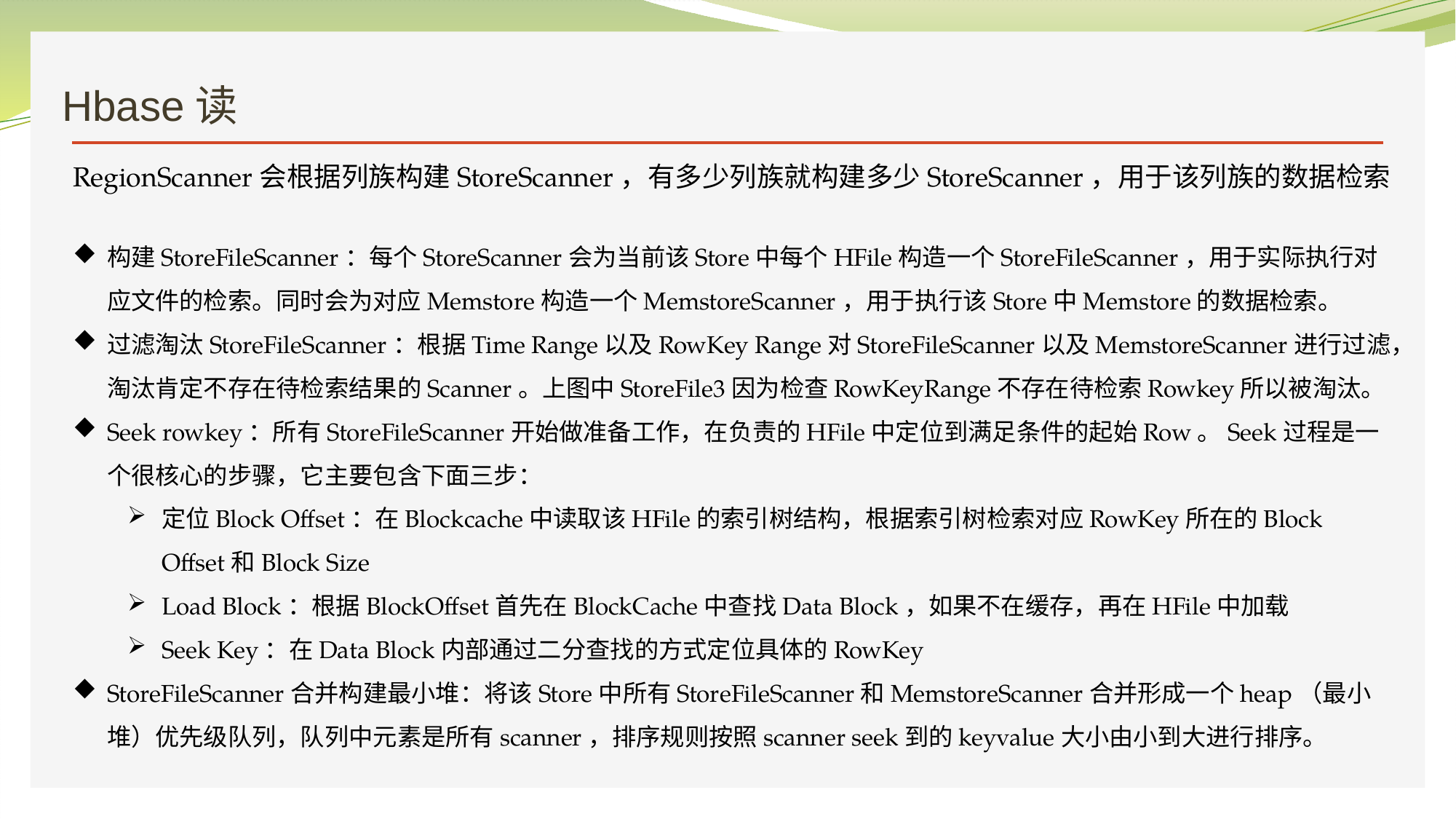

# Hbase读
RegionScanner会根据列族构建StoreScanner，有多少列族就构建多少StoreScanner，用于该列族的数据检索
构建StoreFileScanner：每个StoreScanner会为当前该Store中每个HFile构造一个StoreFileScanner，用于实际执行对应文件的检索。同时会为对应Memstore构造一个MemstoreScanner，用于执行该Store中Memstore的数据检索。
过滤淘汰StoreFileScanner：根据Time Range以及RowKey Range对StoreFileScanner以及MemstoreScanner进行过滤，淘汰肯定不存在待检索结果的Scanner。上图中StoreFile3因为检查RowKeyRange不存在待检索Rowkey所以被淘汰。
Seek rowkey：所有StoreFileScanner开始做准备工作，在负责的HFile中定位到满足条件的起始Row。Seek过程是一个很核心的步骤，它主要包含下面三步：
定位Block Offset：在Blockcache中读取该HFile的索引树结构，根据索引树检索对应RowKey所在的Block Offset和Block Size
Load Block：根据BlockOffset首先在BlockCache中查找Data Block，如果不在缓存，再在HFile中加载
Seek Key：在Data Block内部通过二分查找的方式定位具体的RowKey
StoreFileScanner合并构建最小堆：将该Store中所有StoreFileScanner和MemstoreScanner合并形成一个heap（最小堆）优先级队列，队列中元素是所有scanner，排序规则按照scanner seek到的keyvalue大小由小到大进行排序。